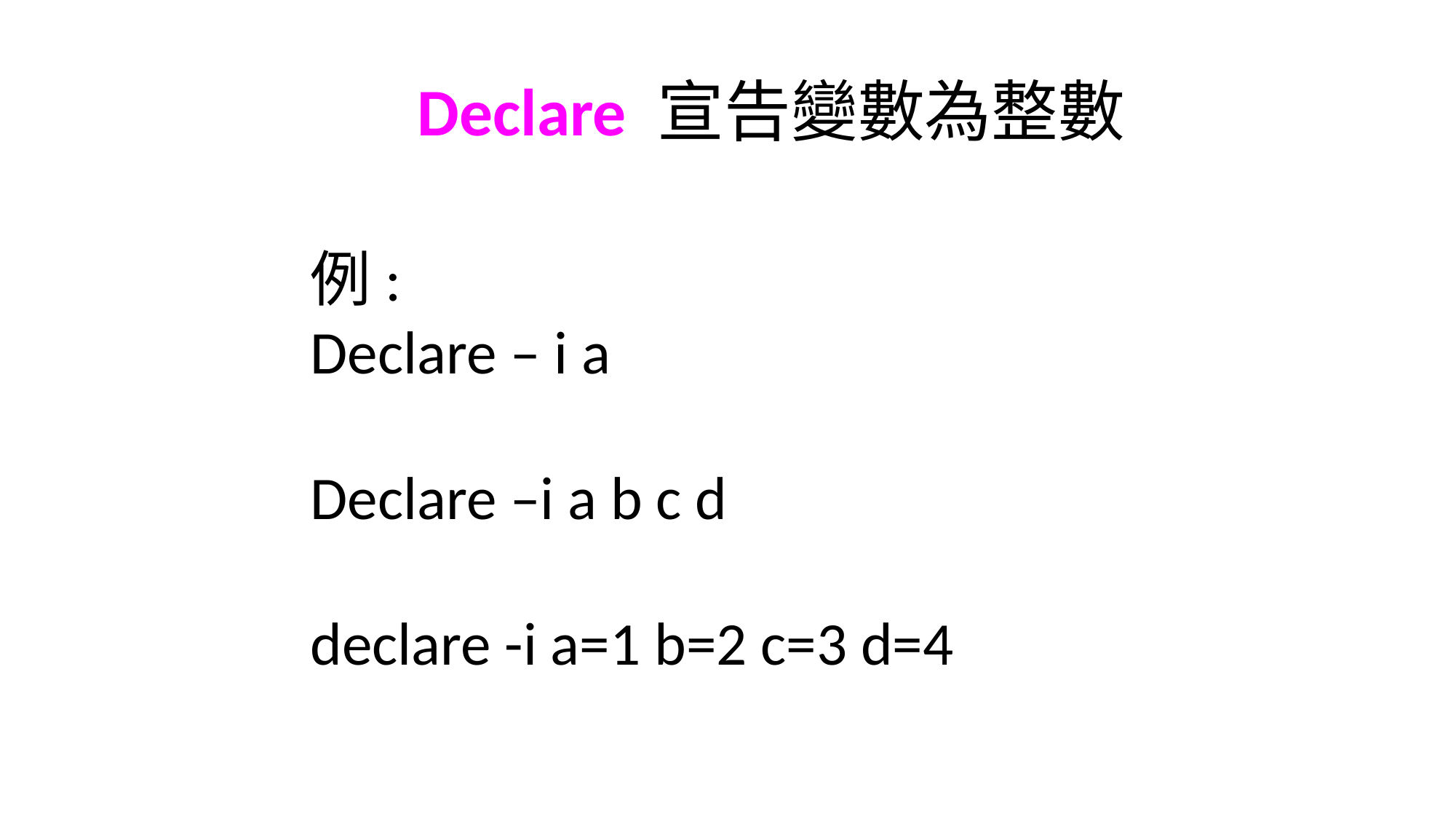

Declare 宣告變數為整數
例:
Declare – i a

Declare –i a b c d

declare -i a=1 b=2 c=3 d=4